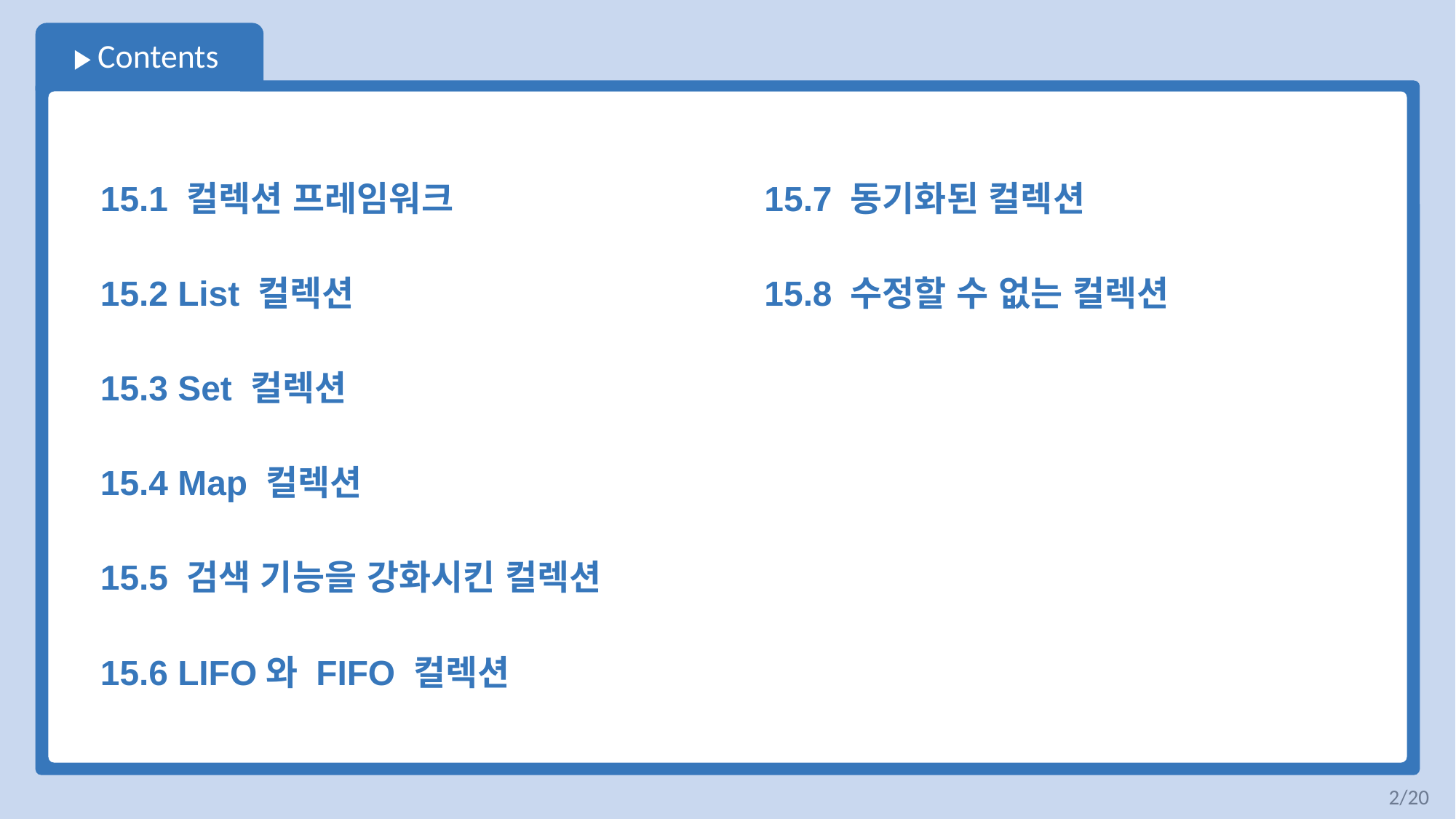

15.1 컬렉션 프레임워크
15.2 List 컬렉션
15.3 Set 컬렉션
15.4 Map 컬렉션
15.5 검색 기능을 강화시킨 컬렉션
15.6 LIFO와 FIFO 컬렉션

15.7 동기화된 컬렉션
15.8 수정할 수 없는 컬렉션